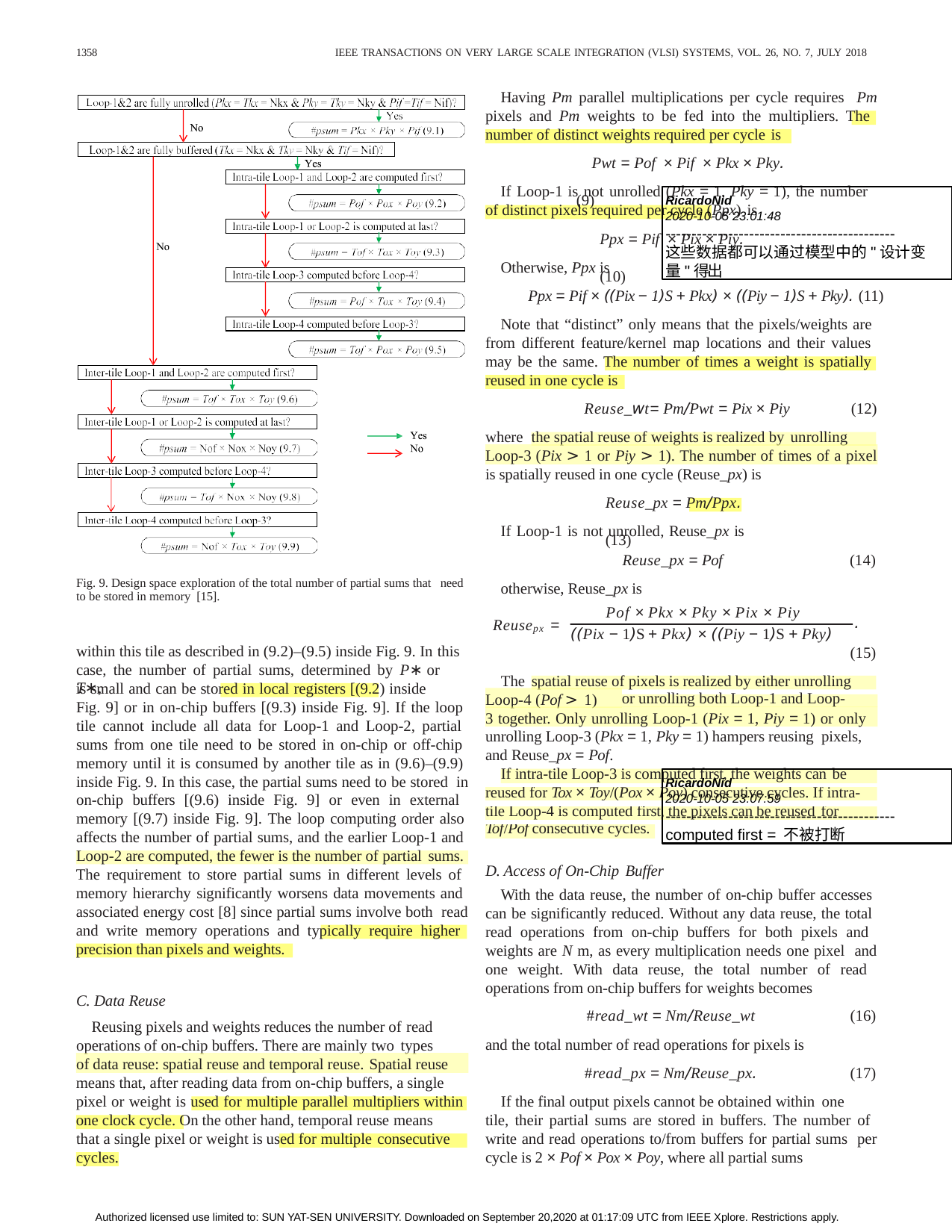

1358
IEEE TRANSACTIONS ON VERY LARGE SCALE INTEGRATION (VLSI) SYSTEMS, VOL. 26, NO. 7, JULY 2018
Having Pm parallel multiplications per cycle requires  Pm pixels and Pm weights to be fed into the multipliers. The  number of distinct weights required per cycle is
Pwt = Pof  × Pif  × Pkx × Pky.	(9)

If Loop-1 is not unrolled (Pkx = 1, Pky = 1), the number

RicardoNid
2020-10-05 23:01:48
--------------------------------------------
这些数据都可以通过模型中的"设计变量"得 出
of distinct pixels required per cycle (Ppx) is
Ppx = Pif  × Pix × Piy.	(10)

Otherwise, Ppx is
Ppx = Pif × ((Pix − 1)S + Pkx) × ((Piy − 1)S + Pky). (11)
Note that “distinct” only means that the pixels/weights are  from different feature/kernel map locations and their values  may be the same. The number of times a weight is spatially  reused in one cycle is
Reuse_wt= Pm/Pwt = Pix × Piy	(12)

where

the spatial reuse of weights is realized by unrolling

Loop-3 (Pix > 1 or Piy > 1). The number of times of a pixel

is spatially reused in one cycle (Reuse_px) is
Reuse_px = Pm/Ppx.	(13)

If Loop-1 is not unrolled, Reuse_px is
Reuse_px = Pof
otherwise, Reuse_px is

(14)
Fig. 9. Design space exploration of the total number of partial sums that  need to be stored in memory [15].
Pof × Pkx × Pky × Pix × Piy
.
Reusepx =
((Pix − 1)S + Pkx) × ((Piy − 1)S + Pky)

within this tile as described in (9.2)–(9.5) inside Fig. 9. In this
(15)
case, the number of partial sums, determined by P∗ or T∗,
The
spatial reuse of pixels is realized by either unrolling
is small and can be stored in local registers [(9.2) inside

Loop-4 (Pof > 1)
or unrolling both Loop-1 and Loop-
Fig. 9] or in on-chip buffers [(9.3) inside Fig. 9]. If the loop  tile cannot include all data for Loop-1 and Loop-2, partial  sums from one tile need to be stored in on-chip or off-chip  memory until it is consumed by another tile as in (9.6)–(9.9)  inside Fig. 9. In this case, the partial sums need to be stored  in on-chip buffers [(9.6) inside Fig. 9] or even in external  memory [(9.7) inside Fig. 9]. The loop computing order also
3 together. Only unrolling Loop-1 (Pix = 1, Piy = 1) or only
unrolling Loop-3 (Pkx = 1, Pky = 1) hampers reusing pixels,
and Reuse_px = Pof.
|  | If intra-tile Loop-3 is computed first, the weights can be |  |
| --- | --- | --- |
| reused for Tox × Toy/(Pox × Poy) consecutive cycles. If intra- |  |  |
| tile Loop-4 is computed first, the pixels can be reused for |  |  |
| Tof/Pof consecutive cycles. |  |  |
RicardoNid
2020-10-05 23:07:59
--------------------------------------------
computed first = 不被打断
affects the number of partial sums, and the earlier Loop-1 and
Loop-2 are computed, the fewer is the number of partial sums.
D. Access of On-Chip Buffer
With the data reuse, the number of on-chip buffer accesses  can be significantly reduced. Without any data reuse, the total  read operations from on-chip buffers for both pixels and  weights are N m, as every multiplication needs one pixel  and one weight. With data reuse, the total number of read  operations from on-chip buffers for weights becomes
The requirement to store partial sums in different levels of  memory hierarchy significantly worsens data movements and  associated energy cost [8] since partial sums involve both  read and write memory operations and typically require higher  precision than pixels and weights.

C. Data Reuse
Reusing pixels and weights reduces the number of read
#read_wt = Nm/Reuse_wt
and the total number of read operations for pixels is  #read_px = Nm/Reuse_px.
(16)
operations of on-chip buffers. There are mainly two types
of data reuse: spatial reuse and temporal reuse. Spatial reuse
(17)
means that, after reading data from on-chip buffers, a single  pixel or weight is used for multiple parallel multipliers within
If the final output pixels cannot be obtained within one

tile, their partial sums are stored in buffers. The number of  write and read operations to/from buffers for partial sums  per cycle is 2 × Pof × Pox × Poy, where all partial sums
one clock cycle. On the other hand, temporal reuse means

that a single pixel or weight is used for multiple consecutive

cycles.

Authorized licensed use limited to: SUN YAT-SEN UNIVERSITY. Downloaded on September 20,2020 at 01:17:09 UTC from IEEE Xplore. Restrictions apply.